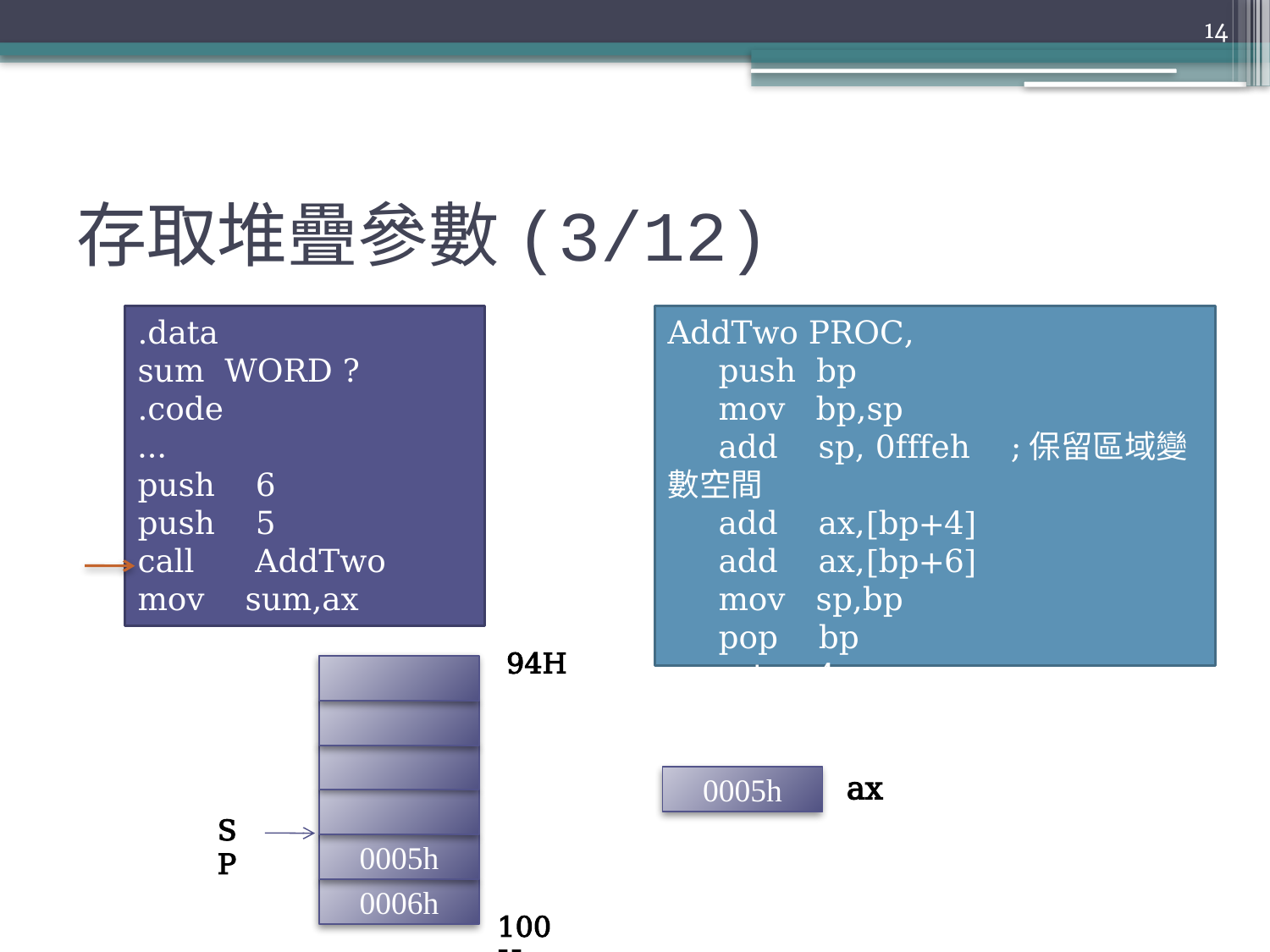

14
# 存取堆疊參數(3/12)
.data
sum  WORD ?
.code
…
push    6
push    5
call      AddTwo
mov    sum,ax
AddTwo PROC,
     push  bp
     mov   bp,sp
     add    sp, 0fffeh    ;保留區域變數空間
     add    ax,[bp+4]
     add    ax,[bp+6]
     mov   sp,bp
     pop    bp
     ret     4

 94H

0005h
0006h
100H
 ax
0005h
SP